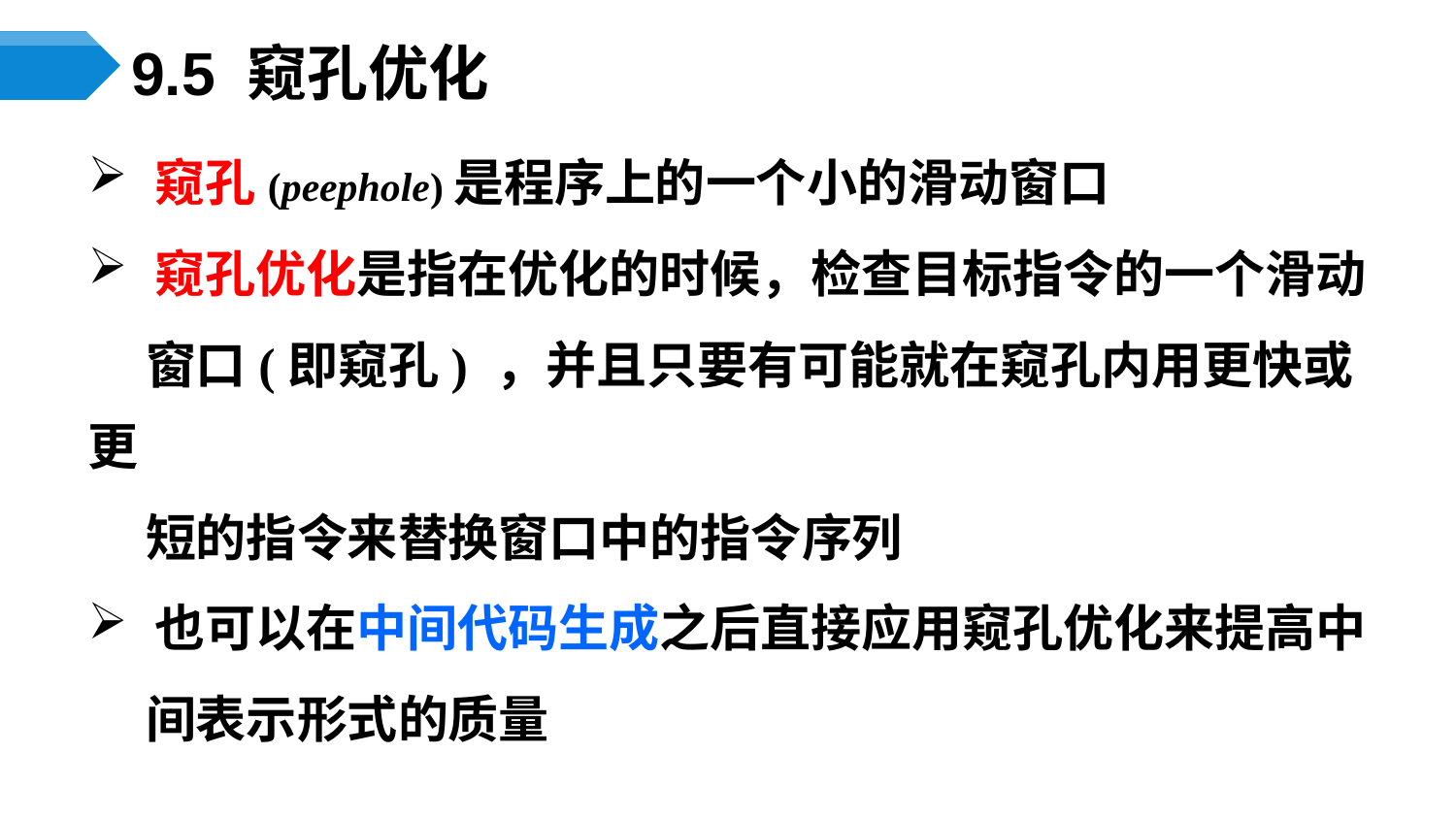

# 9.5 窥孔优化
 窥孔(peephole)是程序上的一个小的滑动窗口
 窥孔优化是指在优化的时候，检查目标指令的一个滑动
    窗口(即窥孔) ，并且只要有可能就在窥孔内用更快或更
    短的指令来替换窗口中的指令序列
 也可以在中间代码生成之后直接应用窥孔优化来提高中
    间表示形式的质量